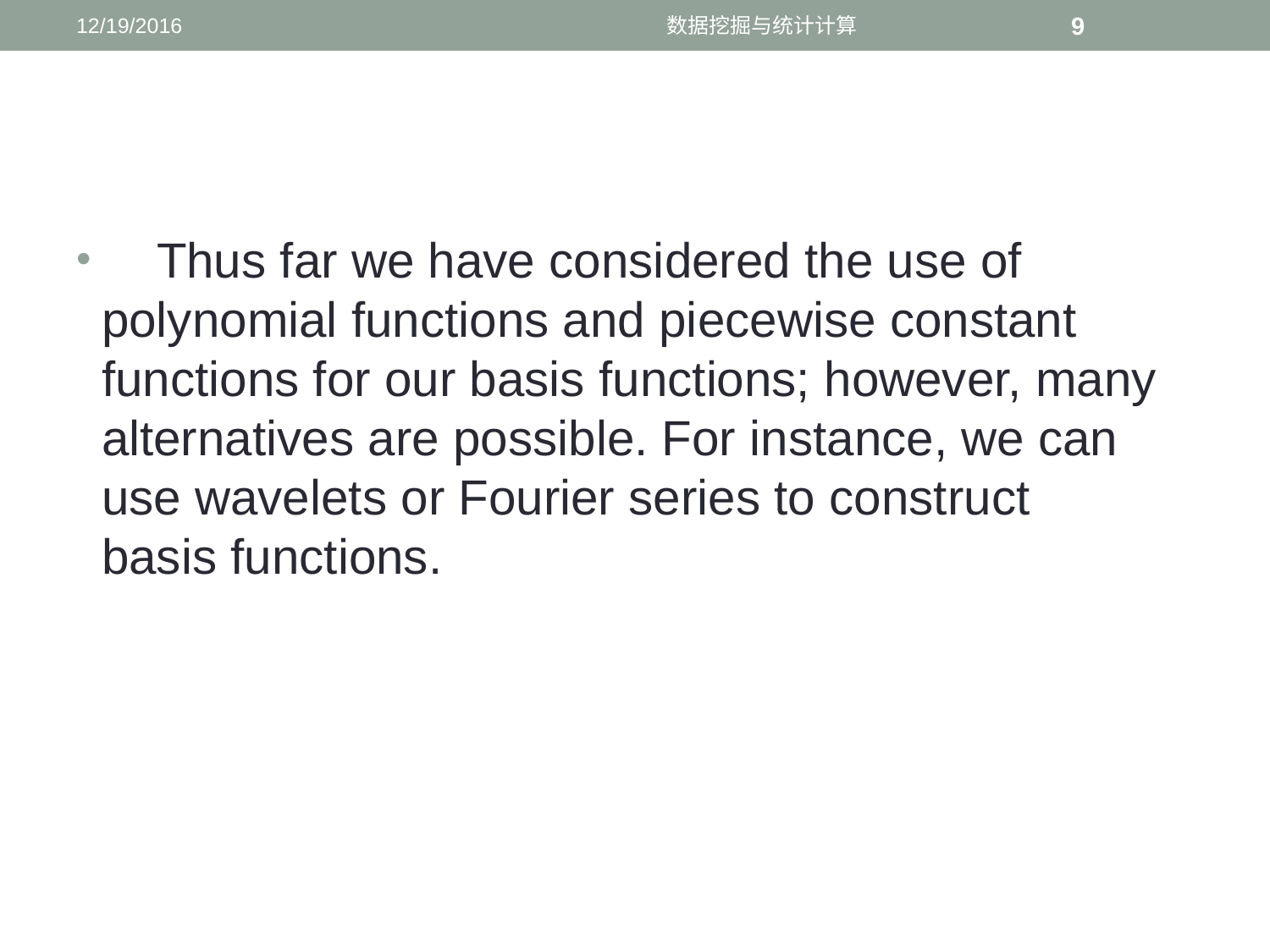

12/19/2016
数据挖掘与统计计算
9
#
    Thus far we have considered the use of polynomial functions and piecewise constant functions for our basis functions; however, many alternatives are possible. For instance, we can use wavelets or Fourier series to construct
basis functions.